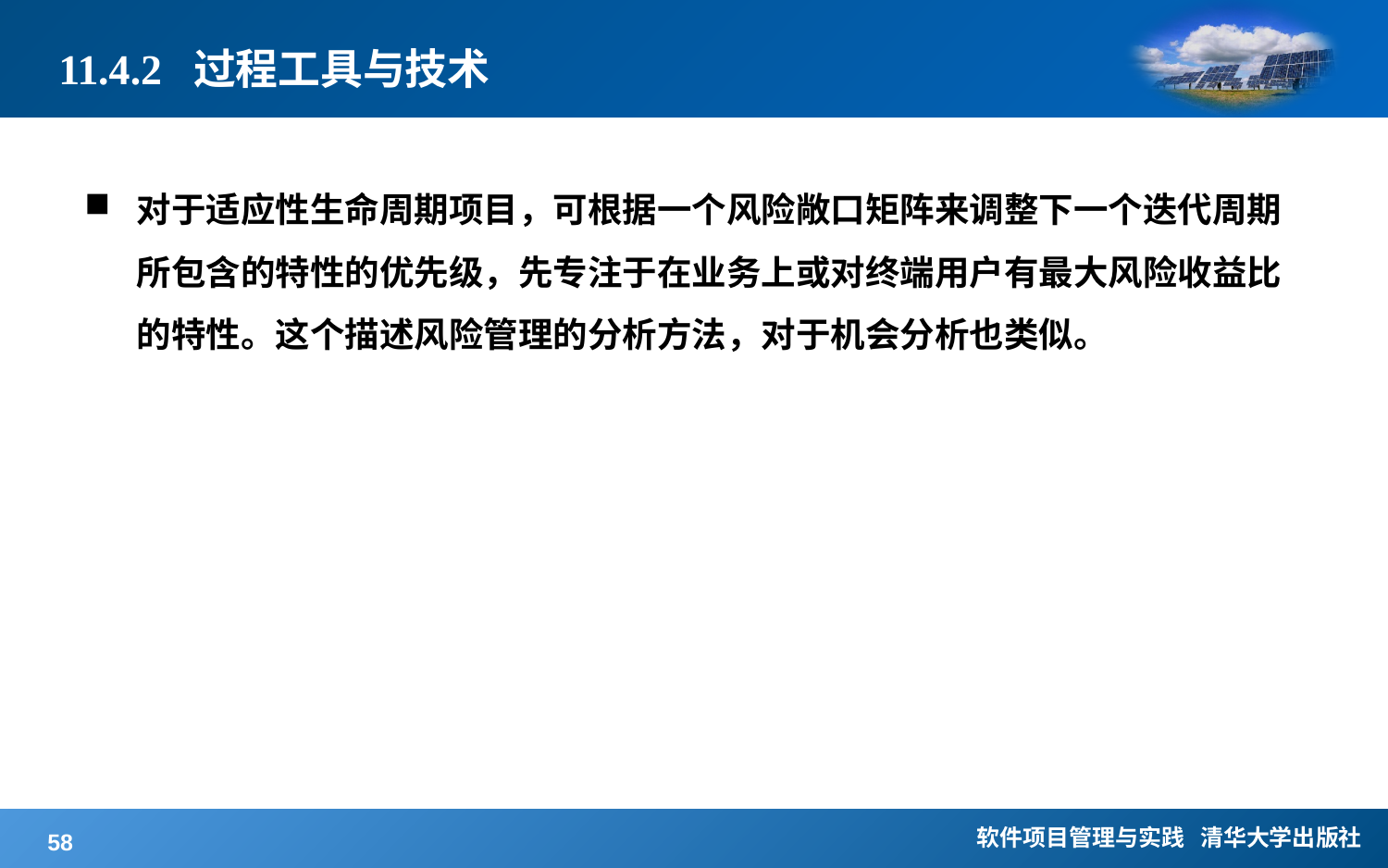

# 11.4.2  过程工具与技术
对于适应性生命周期项目，可根据一个风险敞口矩阵来调整下一个迭代周期所包含的特性的优先级，先专注于在业务上或对终端用户有最大风险收益比的特性。这个描述风险管理的分析方法，对于机会分析也类似。